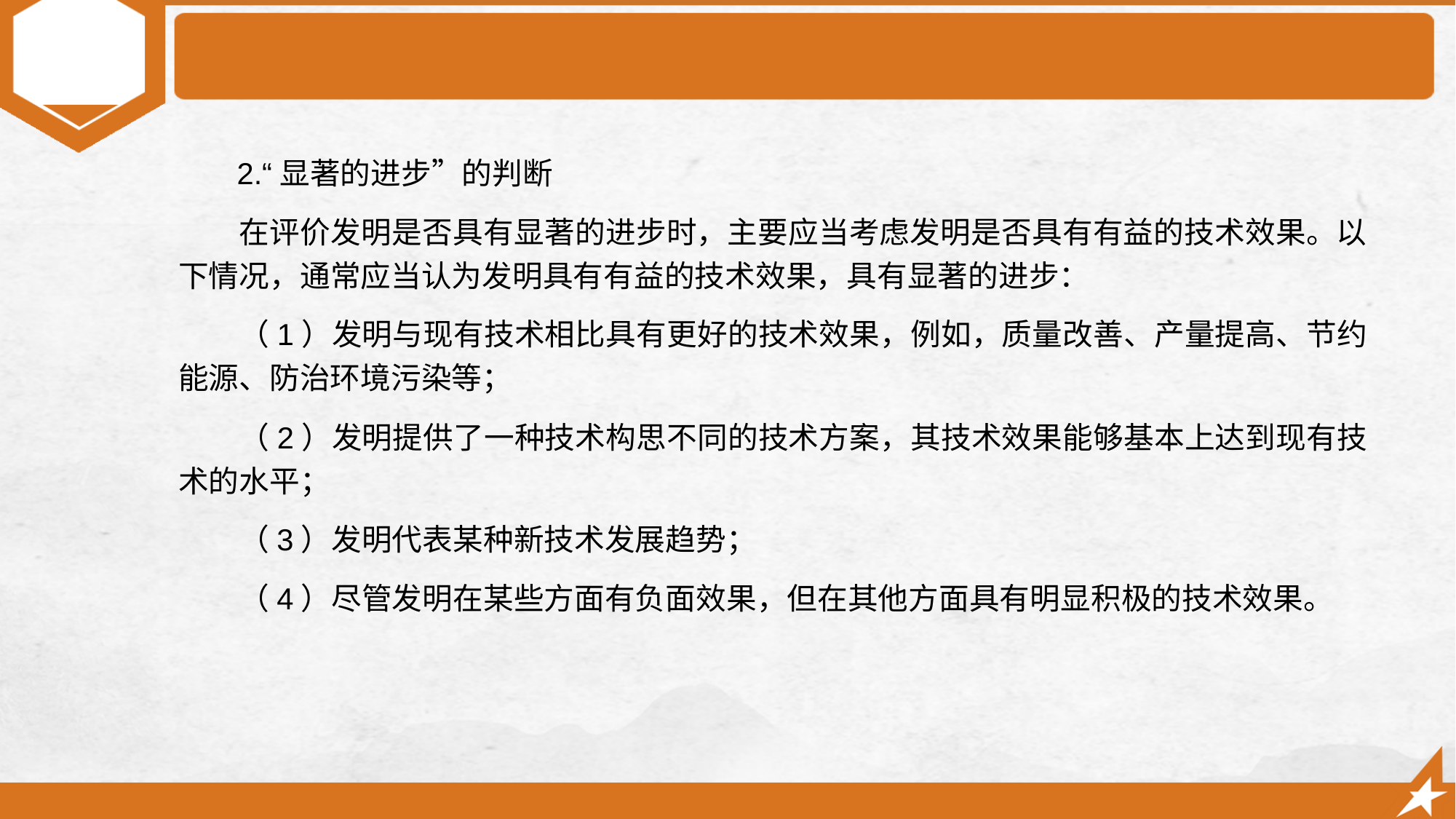

2.“显著的进步”的判断
　　在评价发明是否具有显著的进步时，主要应当考虑发明是否具有有益的技术效果。以下情况，通常应当认为发明具有有益的技术效果，具有显著的进步：
　　（1）发明与现有技术相比具有更好的技术效果，例如，质量改善、产量提高、节约能源、防治环境污染等；
　　（2）发明提供了一种技术构思不同的技术方案，其技术效果能够基本上达到现有技术的水平；
　　（3）发明代表某种新技术发展趋势；
　　（4）尽管发明在某些方面有负面效果，但在其他方面具有明显积极的技术效果。